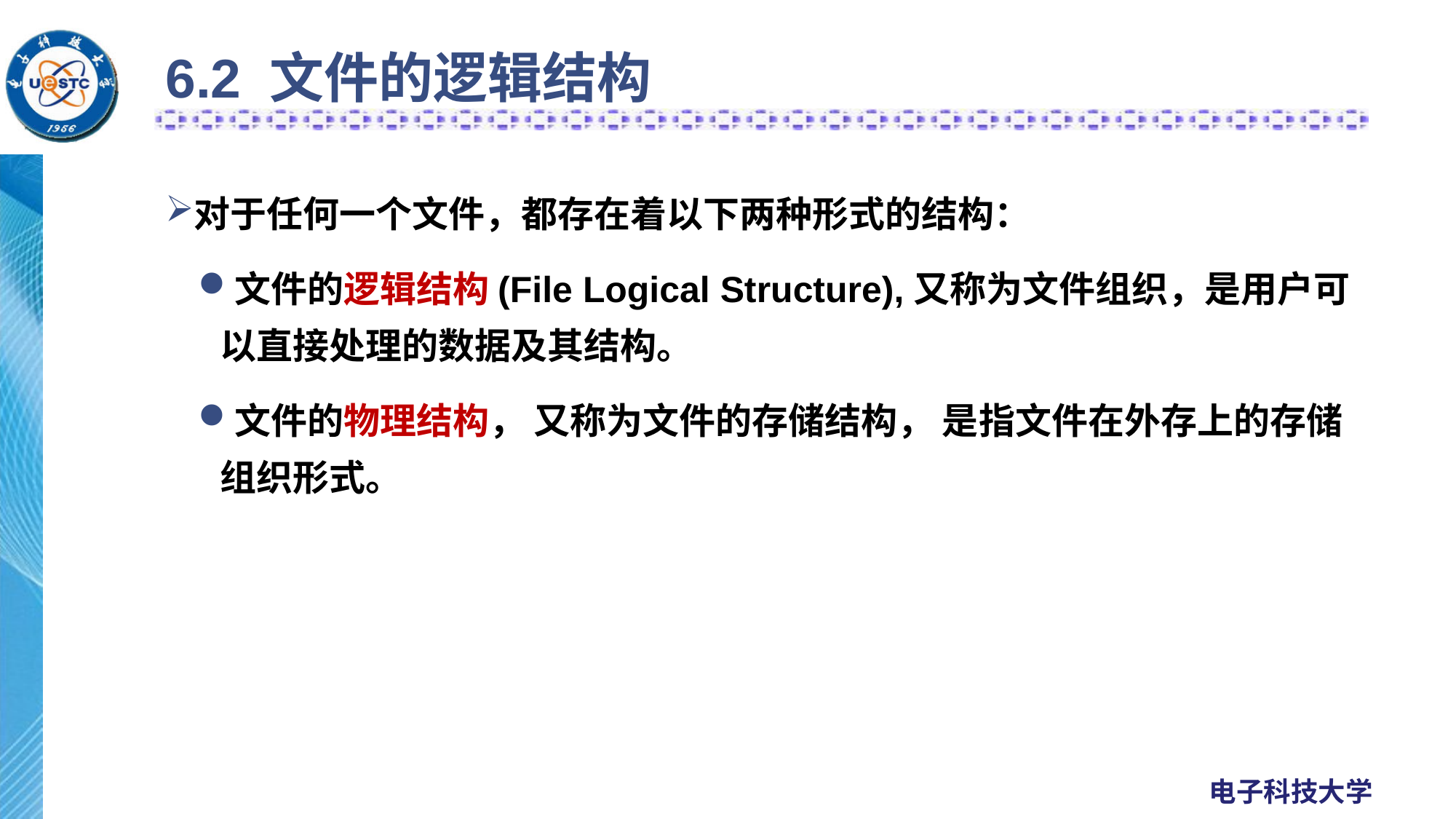

# 6.2 文件的逻辑结构
对于任何一个文件，都存在着以下两种形式的结构：
文件的逻辑结构(File Logical Structure),又称为文件组织，是用户可以直接处理的数据及其结构。
文件的物理结构， 又称为文件的存储结构， 是指文件在外存上的存储组织形式。